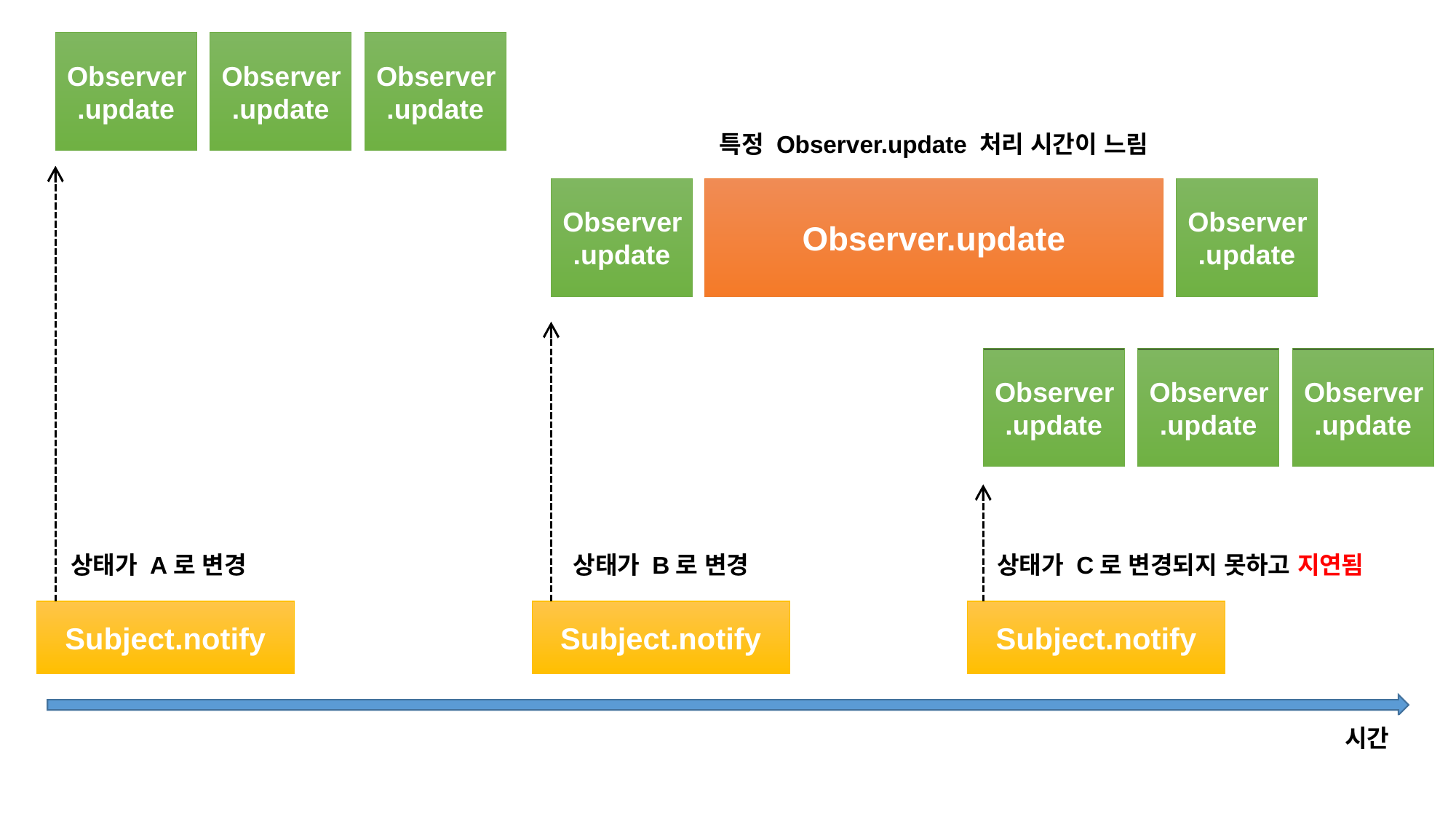

Observer.update
Observer.update
Observer.update
특정 Observer.update 처리 시간이 느림
Observer.update
Observer.update
Observer.update
Observer.update
Observer.update
Observer.update
상태가 A로 변경
상태가 B로 변경
상태가 C로 변경되지 못하고 지연됨
Subject.notify
Subject.notify
Subject.notify

시간